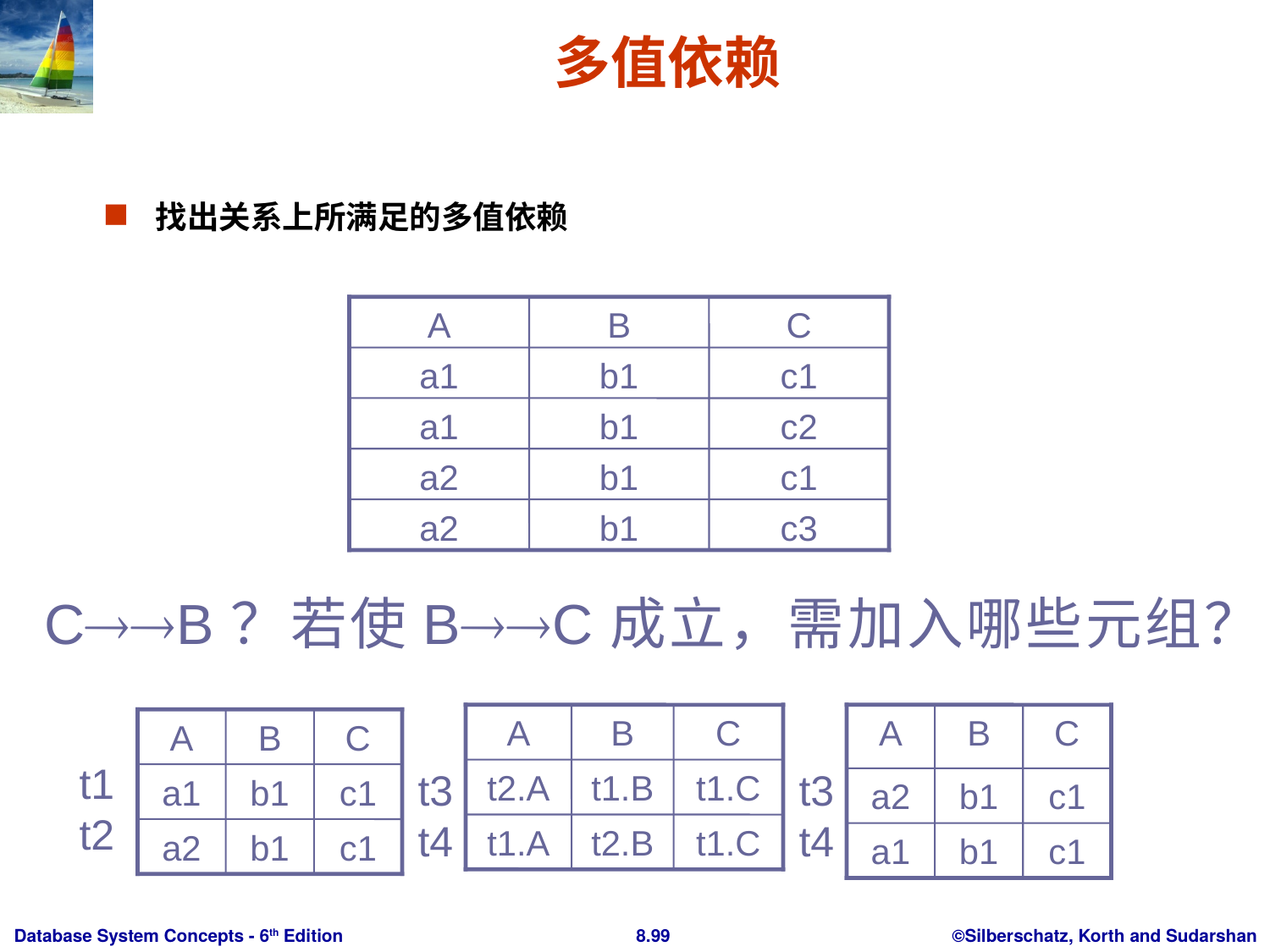

# 多值依赖
找出关系上所满足的多值依赖
A

B

C

a1

b1
c1
a1

b1
c2
a2

b1
c1
a2

b1
c3

C→→B？若使B→→C成立，需加入哪些元组？
A

B

C

t2.A

t1.B
t1.C
t1.A

t2.B
t1.C

A

B

C

a2

b1
c1
a1

b1
c1

A

B

C

a1

b1
c1
a2

b1
c1

t1
t2
t3
t4
t3
t4